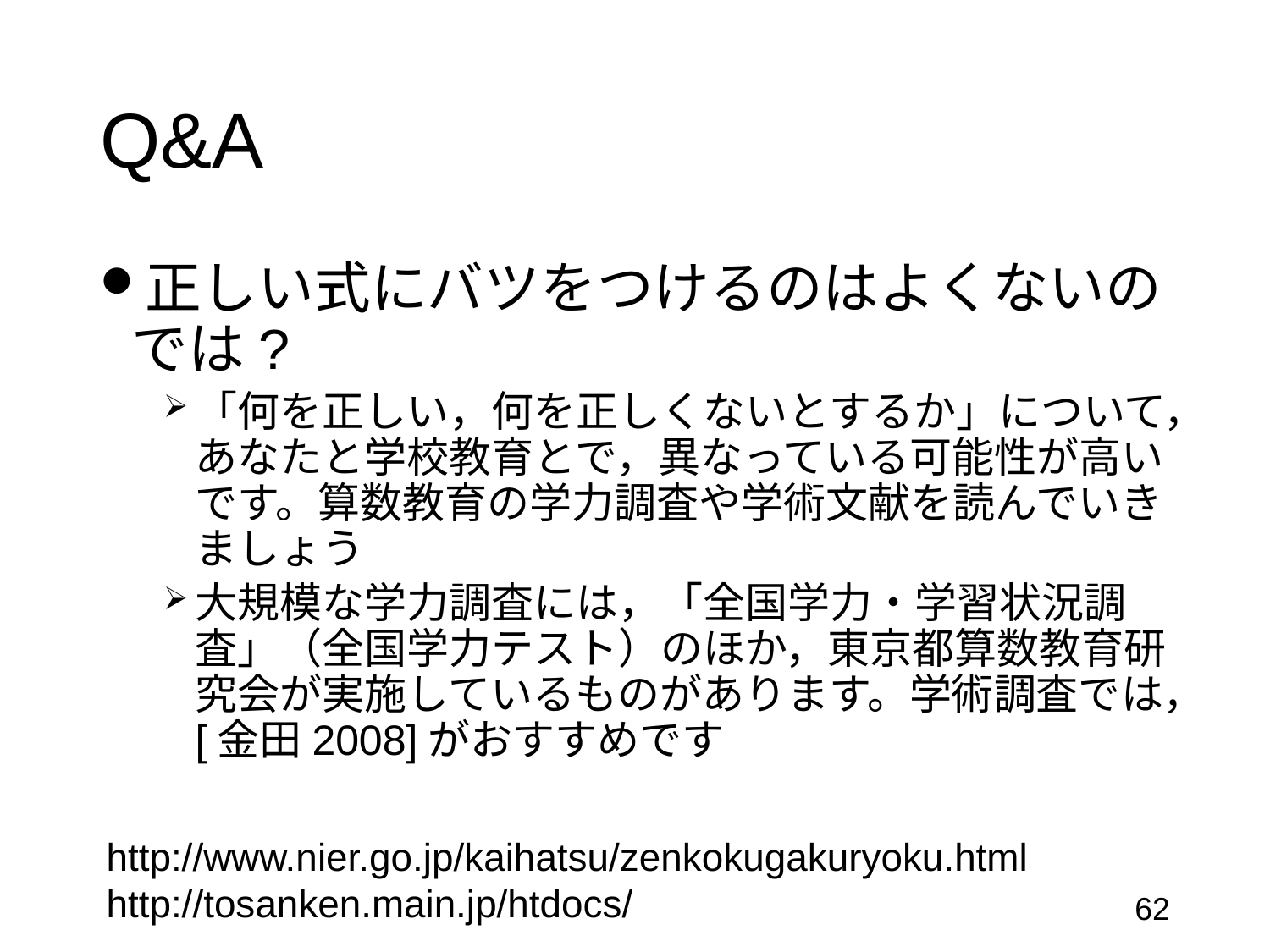

# Q&A
正しい式にバツをつけるのはよくないのでは?
「何を正しい，何を正しくないとするか」について，あなたと学校教育とで，異なっている可能性が高いです。算数教育の学力調査や学術文献を読んでいきましょう
大規模な学力調査には，「全国学力・学習状況調査」（全国学力テスト）のほか，東京都算数教育研究会が実施しているものがあります。学術調査では，[金田2008]がおすすめです
http://www.nier.go.jp/kaihatsu/zenkokugakuryoku.html
http://tosanken.main.jp/htdocs/
62